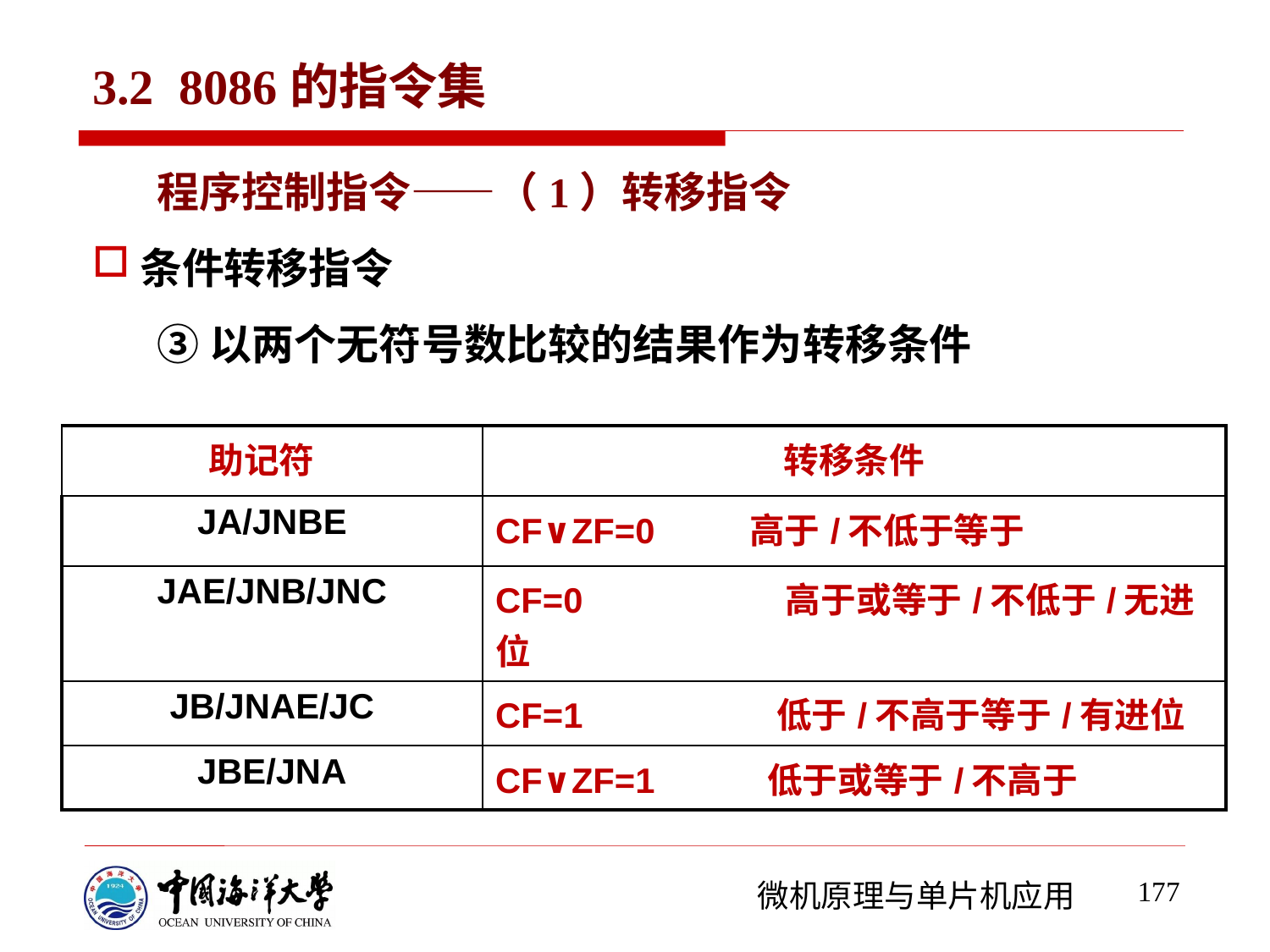

# 3.2  8086的指令集
程序控制指令——（1）转移指令
条件转移指令
③以两个无符号数比较的结果作为转移条件

| 助记符 | 转移条件 |
| --- | --- |
| JA/JNBE | CF∨ZF=0 高于/不低于等于 |
| JAE/JNB/JNC | CF=0 高于或等于/不低于/无进位 |
| JB/JNAE/JC | CF=1 低于/不高于等于/有进位 |
| JBE/JNA | CF∨ZF=1 低于或等于/不高于 |
177